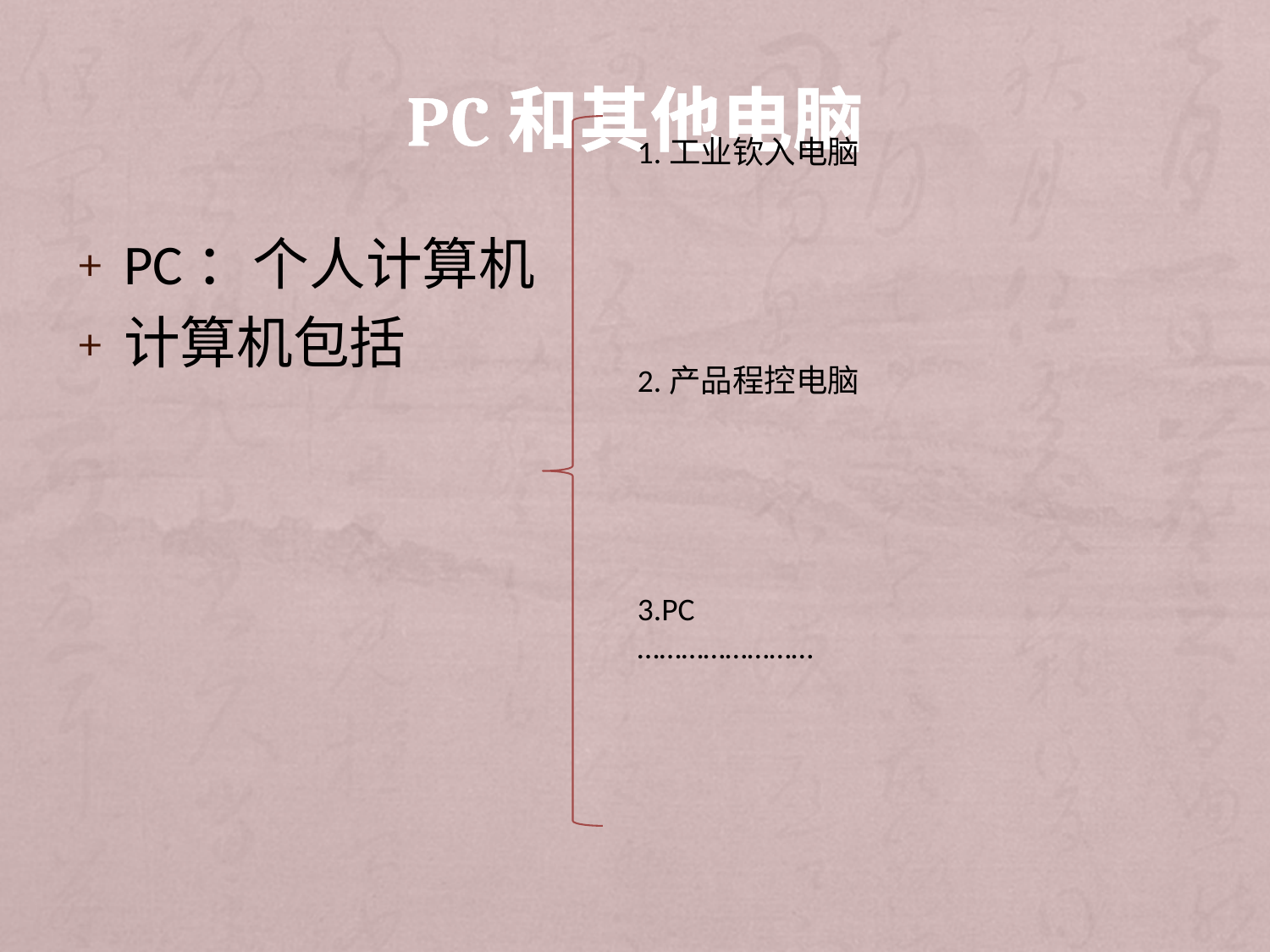

# PC和其他电脑

1.工业钦入电脑

2.产品程控电脑

3.PC
……………………
PC：个人计算机
计算机包括